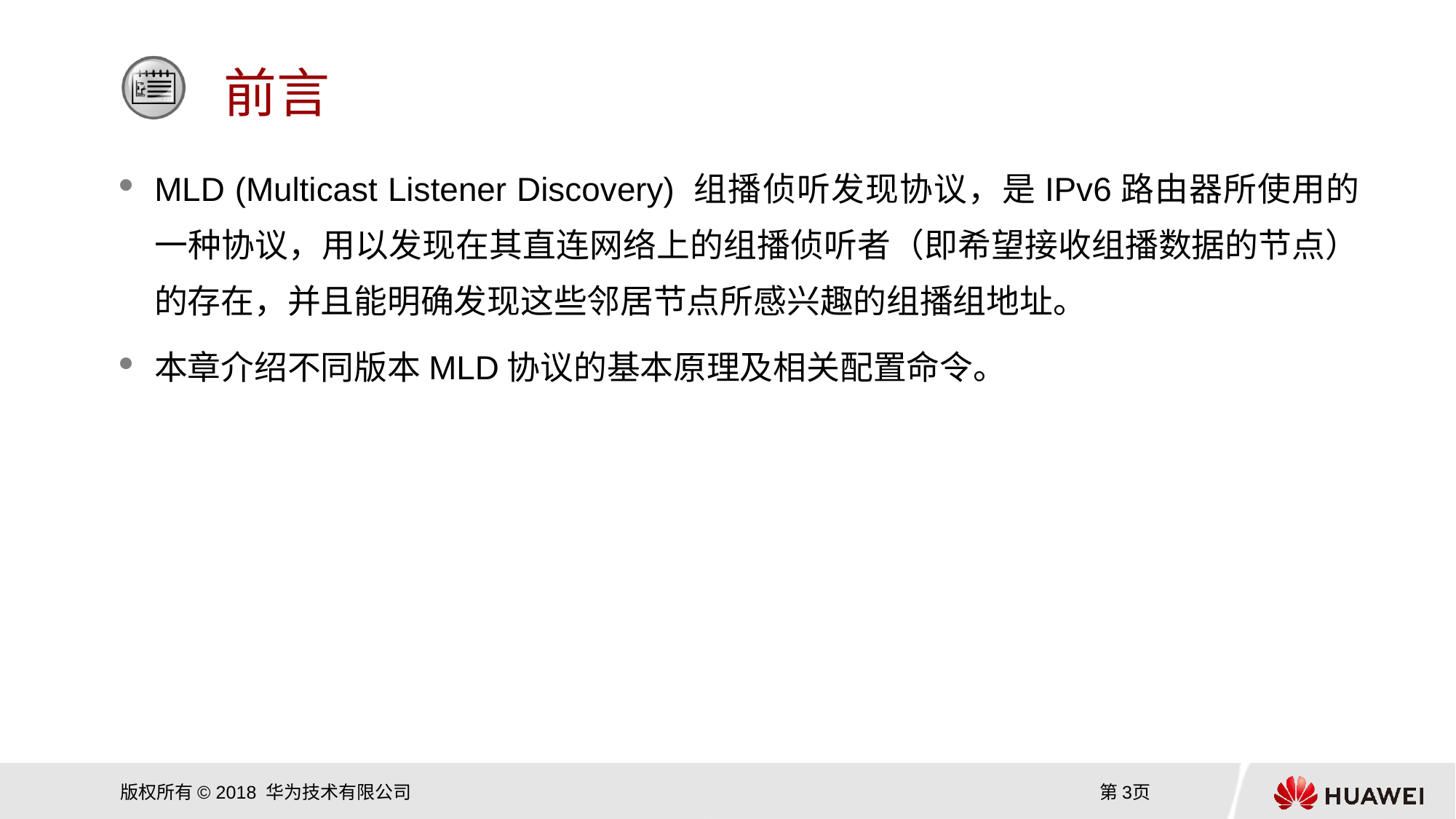

MLD (Multicast Listener Discovery) 组播侦听发现协议，是IPv6路由器所使用的一种协议，用以发现在其直连网络上的组播侦听者（即希望接收组播数据的节点）的存在，并且能明确发现这些邻居节点所感兴趣的组播组地址。
本章介绍不同版本MLD协议的基本原理及相关配置命令。